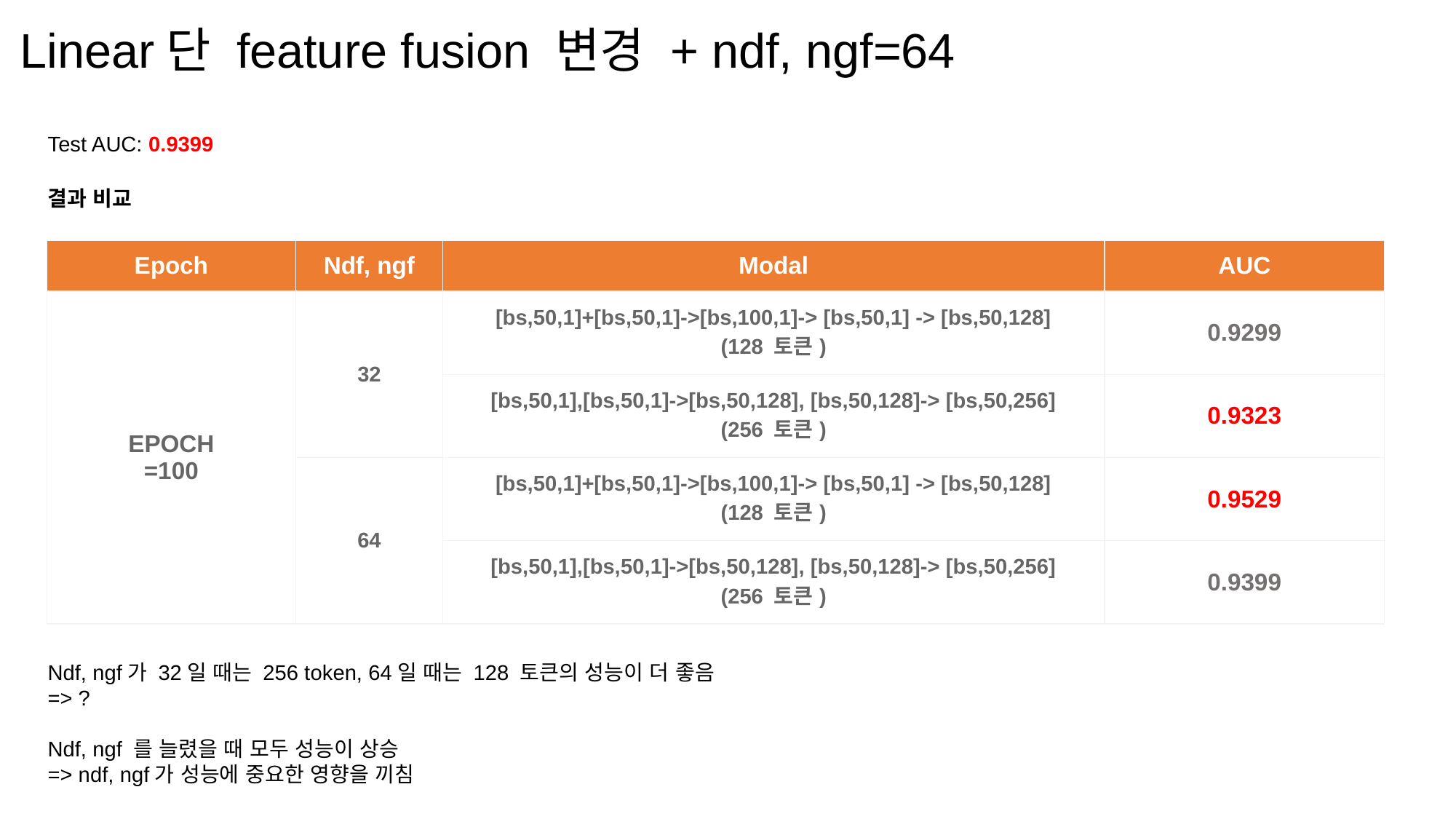

# Linear단 feature fusion 변경 + ndf, ngf=64
Test AUC: 0.9399
결과 비교
| Epoch | Ndf, ngf | Modal | AUC |
| --- | --- | --- | --- |
| EPOCH =100 | 32 | [bs,50,1]+[bs,50,1]->[bs,100,1]-> [bs,50,1] -> [bs,50,128] (128 토큰) | 0.9299 |
|  |  | [bs,50,1],[bs,50,1]->[bs,50,128], [bs,50,128]-> [bs,50,256] (256 토큰) | 0.9323 |
|  | 64 | [bs,50,1]+[bs,50,1]->[bs,100,1]-> [bs,50,1] -> [bs,50,128] (128 토큰) | 0.9529 |
|  |  | [bs,50,1],[bs,50,1]->[bs,50,128], [bs,50,128]-> [bs,50,256] (256 토큰) | 0.9399 |
Ndf, ngf가 32일 때는 256 token, 64일 때는 128 토큰의 성능이 더 좋음
=> ?

Ndf, ngf 를 늘렸을 때 모두 성능이 상승
=> ndf, ngf가 성능에 중요한 영향을 끼침